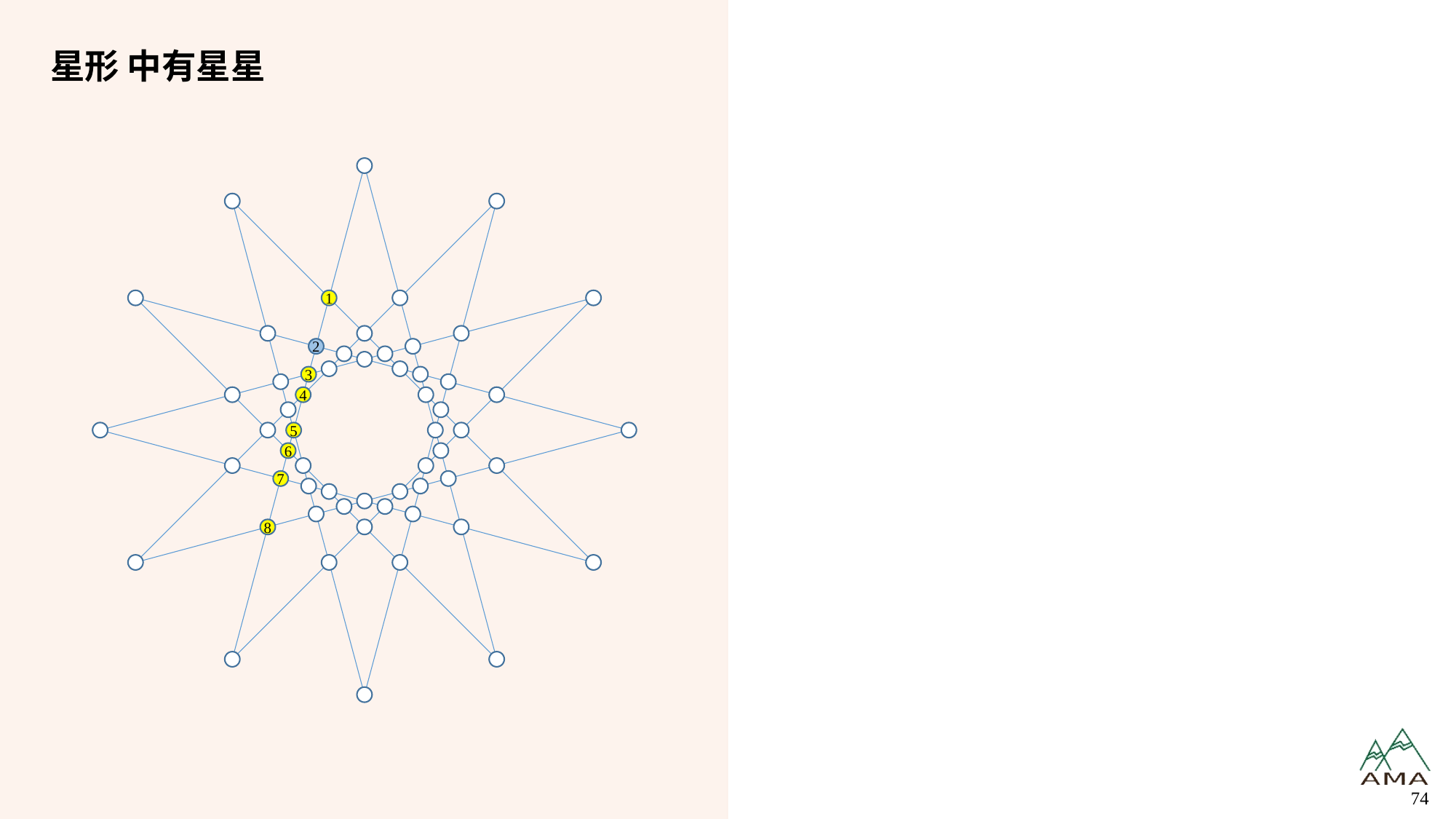

# 星形 中有星星

1

2

3

4

5

6

7

8

74